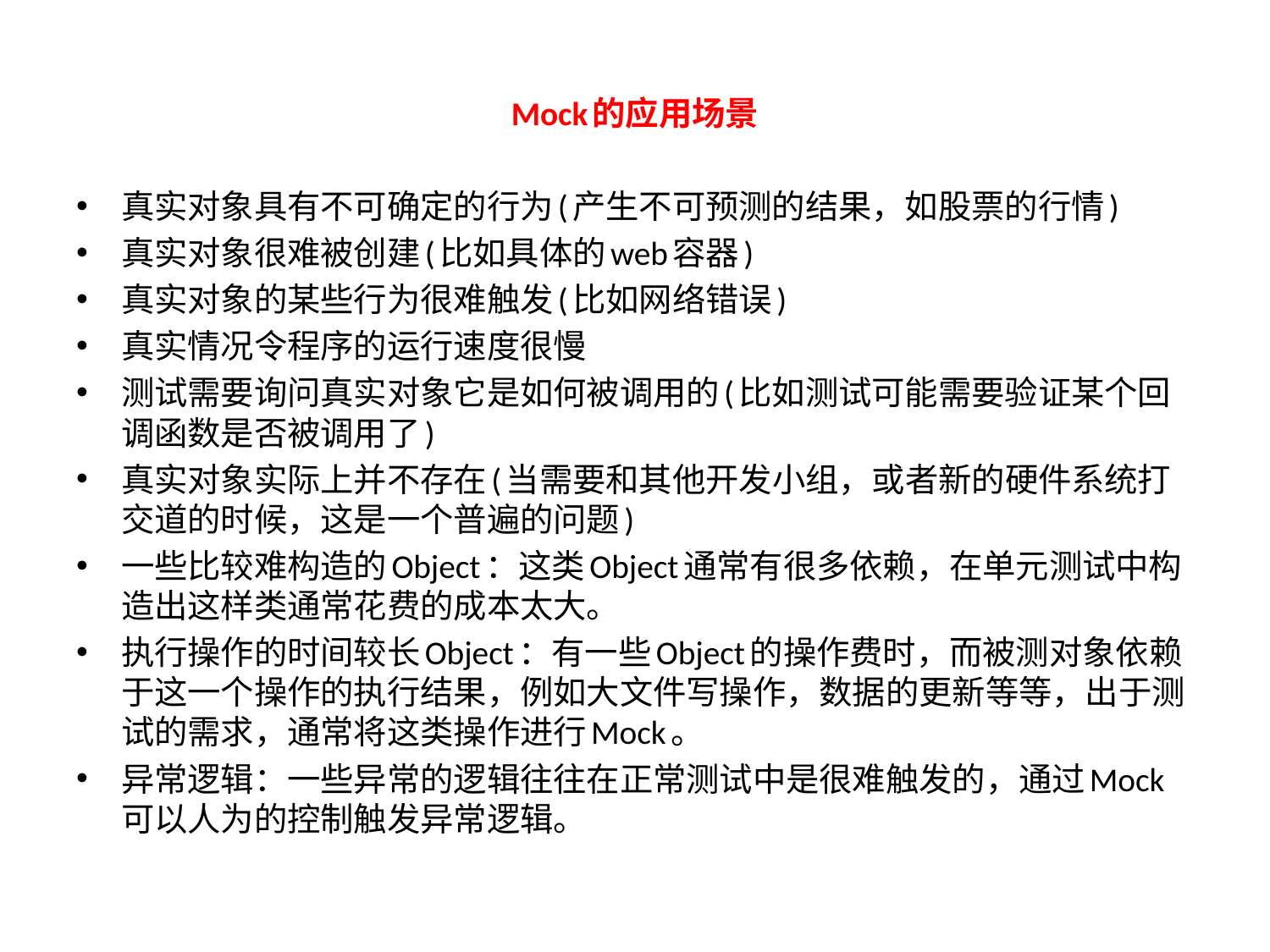

Mock的应用场景

真实对象具有不可确定的行为(产生不可预测的结果，如股票的行情)
真实对象很难被创建(比如具体的web容器)
真实对象的某些行为很难触发(比如网络错误)
真实情况令程序的运行速度很慢
测试需要询问真实对象它是如何被调用的(比如测试可能需要验证某个回调函数是否被调用了)
真实对象实际上并不存在(当需要和其他开发小组，或者新的硬件系统打交道的时候，这是一个普遍的问题)
一些比较难构造的Object：这类Object通常有很多依赖，在单元测试中构造出这样类通常花费的成本太大。
执行操作的时间较长Object：有一些Object的操作费时，而被测对象依赖于这一个操作的执行结果，例如大文件写操作，数据的更新等等，出于测试的需求，通常将这类操作进行Mock。
异常逻辑：一些异常的逻辑往往在正常测试中是很难触发的，通过Mock可以人为的控制触发异常逻辑。